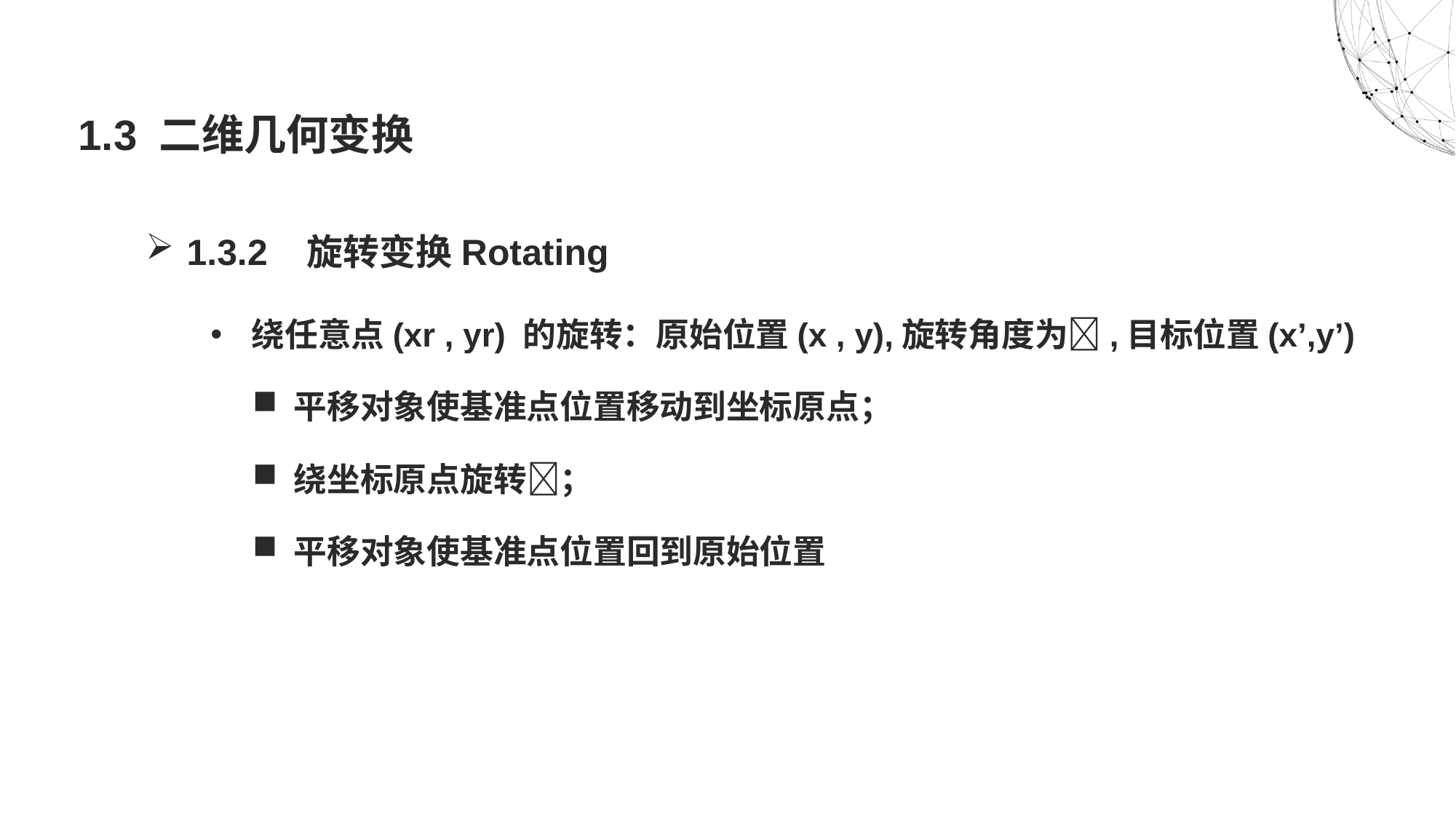

# 1.3 二维几何变换
1.3.2   旋转变换Rotating

绕任意点(xr , yr) 的旋转：原始位置(x , y),旋转角度为θ,目标位置(x’,y’)
平移对象使基准点位置移动到坐标原点；
绕坐标原点旋转θ；
平移对象使基准点位置回到原始位置